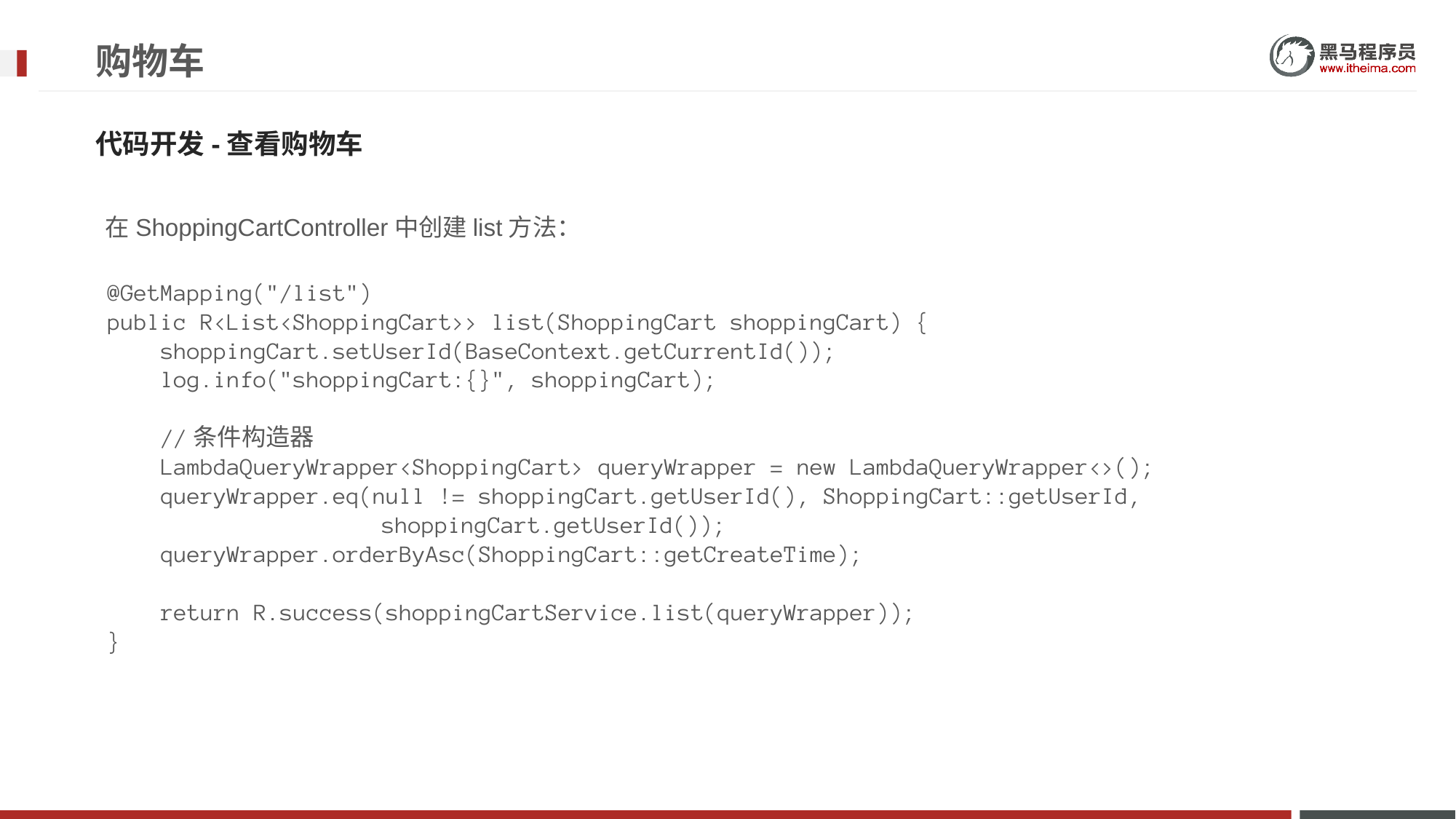

# 购物车
代码开发-查看购物车
在ShoppingCartController中创建list方法：
    @GetMapping("/list")
    public R<List<ShoppingCart>> list(ShoppingCart shoppingCart) {
        shoppingCart.setUserId(BaseContext.getCurrentId());
        log.info("shoppingCart:{}", shoppingCart);

        //条件构造器
        LambdaQueryWrapper<ShoppingCart> queryWrapper = new LambdaQueryWrapper<>();
        queryWrapper.eq(null != shoppingCart.getUserId(), ShoppingCart::getUserId,
			shoppingCart.getUserId());
        queryWrapper.orderByAsc(ShoppingCart::getCreateTime);

        return R.success(shoppingCartService.list(queryWrapper));
    }